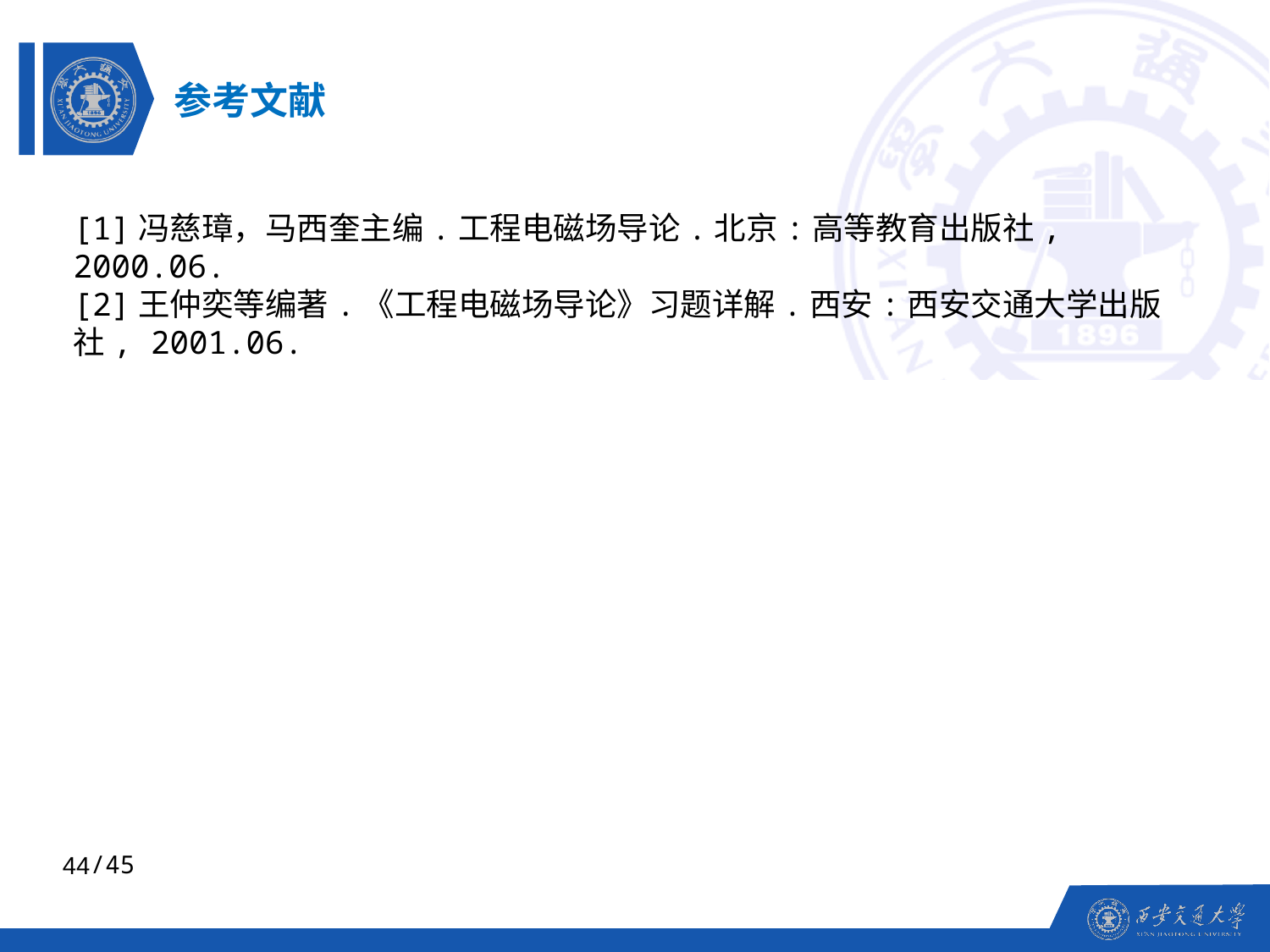

参考文献
[1]冯慈璋，马西奎主编.工程电磁场导论.北京:高等教育出版社, 2000.06.
[2]王仲奕等编著.《工程电磁场导论》习题详解.西安:西安交通大学出版社, 2001.06.
44